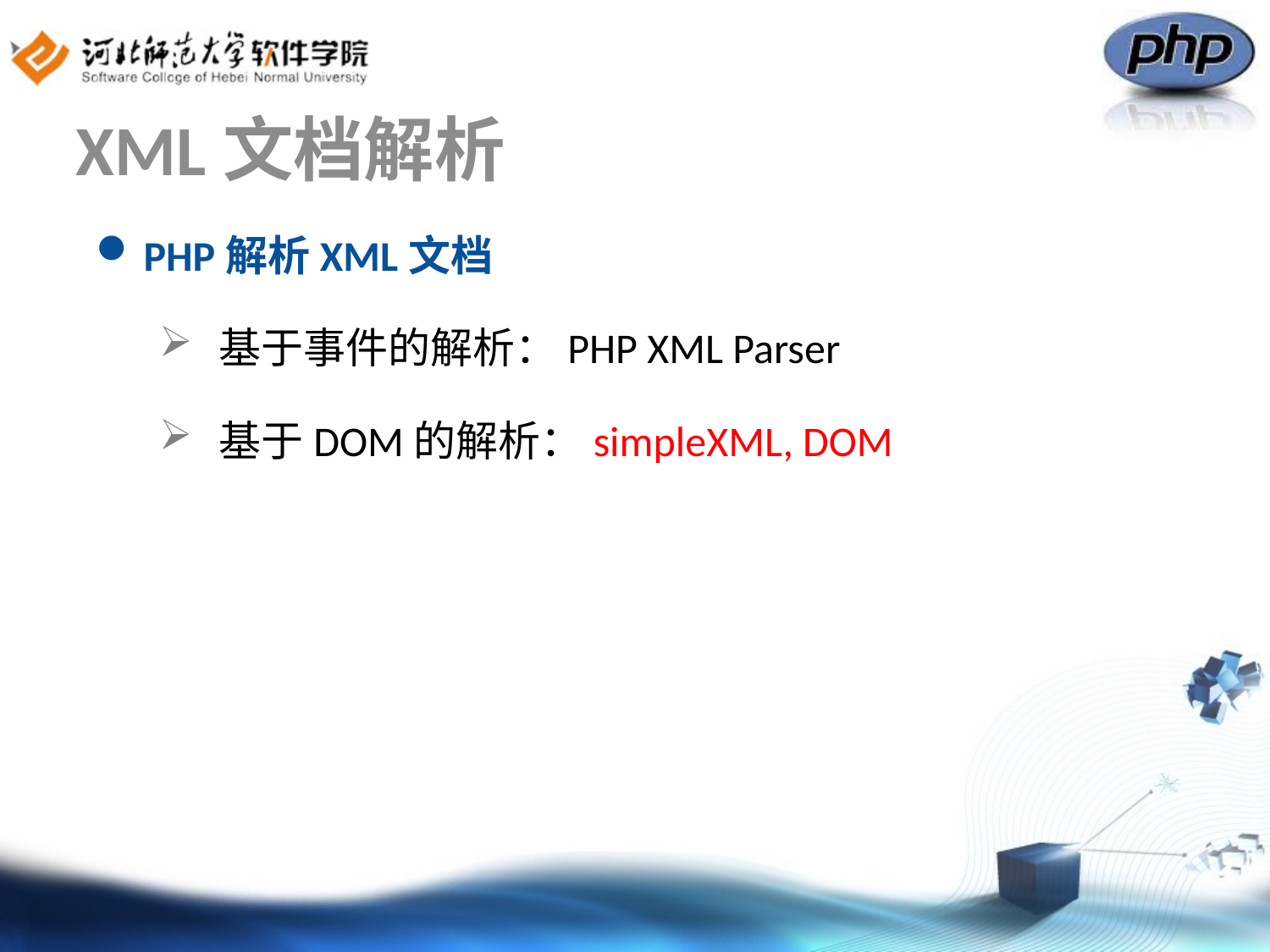

# XML文档解析
PHP解析XML文档
 基于事件的解析：PHP XML Parser
 基于DOM的解析：simpleXML, DOM